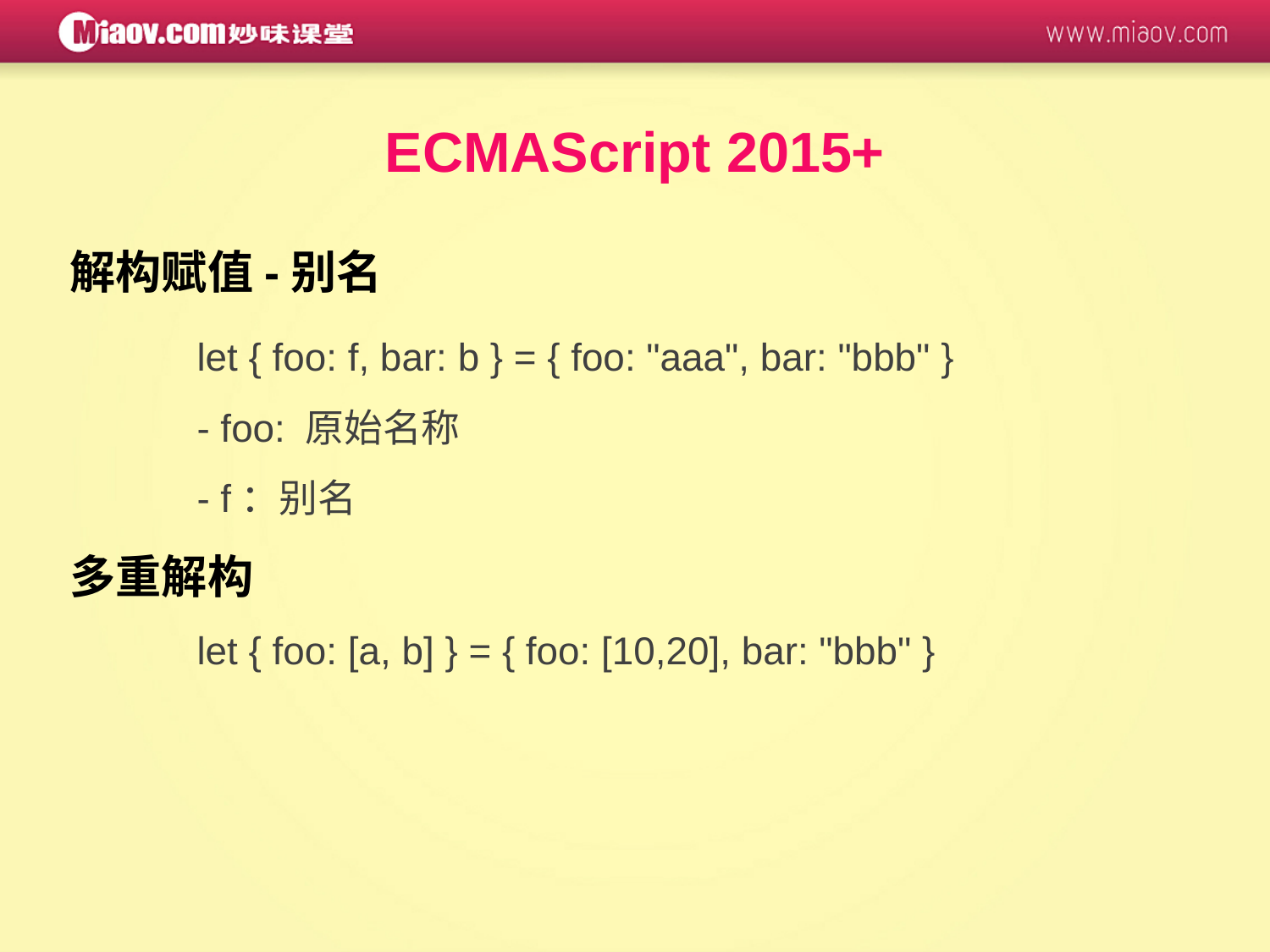

ECMAScript 2015+
解构赋值-别名
	let { foo: f, bar: b } = { foo: "aaa", bar: "bbb" }
	- foo: 原始名称
	- f：别名
多重解构
	let { foo: [a, b] } = { foo: [10,20], bar: "bbb" }